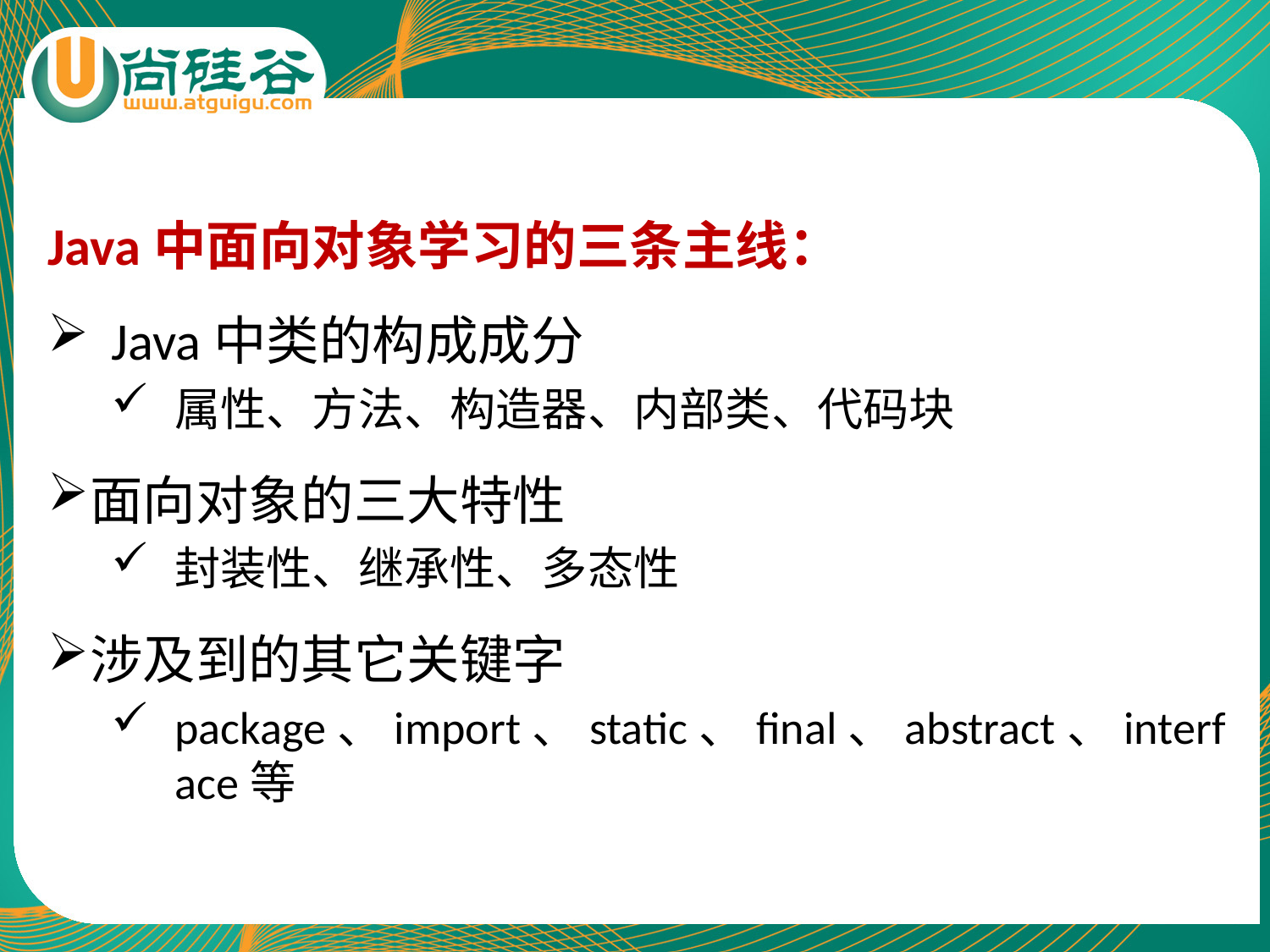

Java中面向对象学习的三条主线：
Java中类的构成成分
属性、方法、构造器、内部类、代码块
面向对象的三大特性
封装性、继承性、多态性
涉及到的其它关键字
package、import、static、final、abstract、interface等